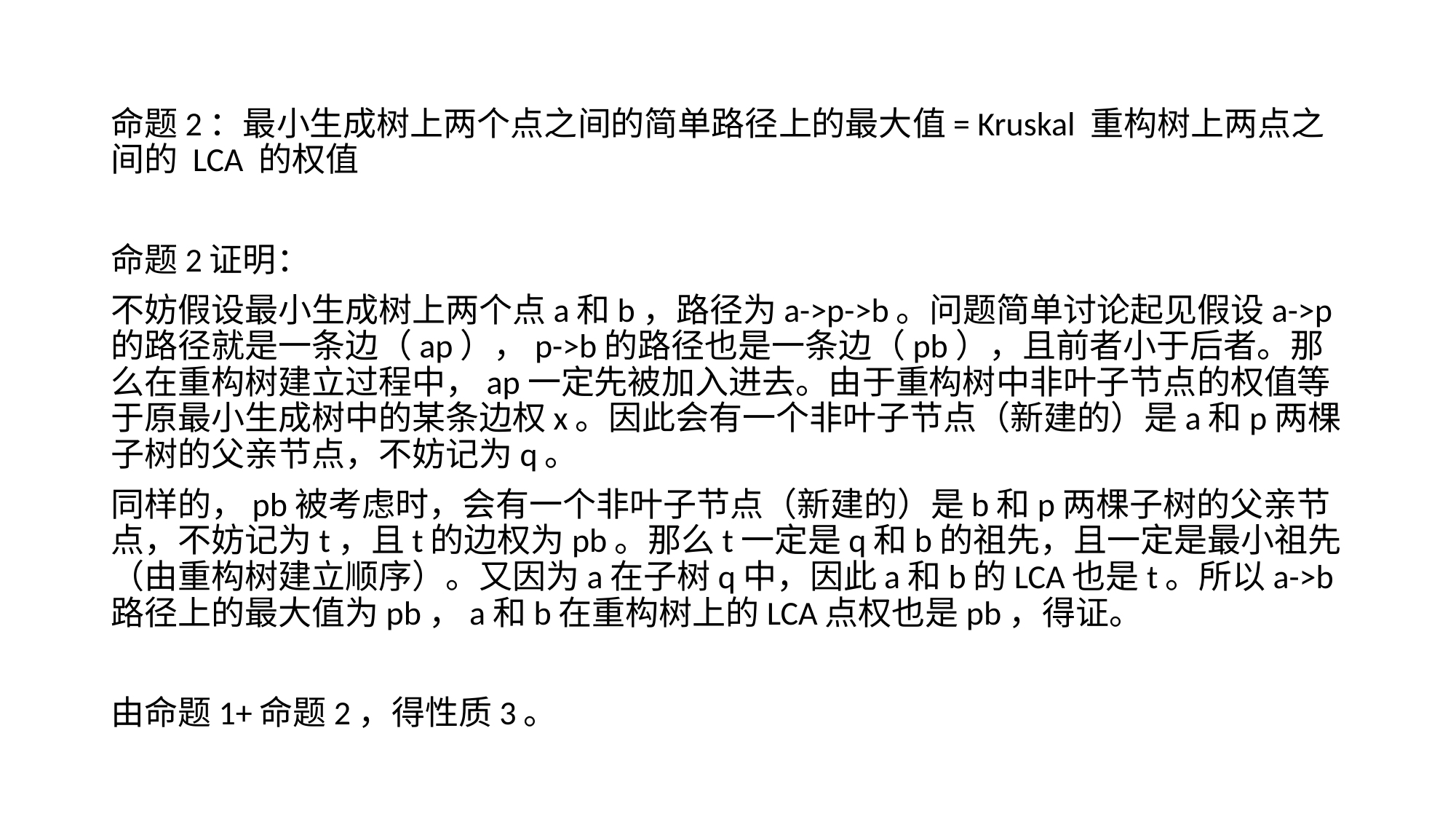

命题2：最小生成树上两个点之间的简单路径上的最大值= Kruskal 重构树上两点之间的 LCA 的权值

命题2证明：
不妨假设最小生成树上两个点a和b，路径为a->p->b。问题简单讨论起见假设a->p的路径就是一条边（ap），p->b的路径也是一条边（pb），且前者小于后者。那么在重构树建立过程中，ap一定先被加入进去。由于重构树中非叶子节点的权值等于原最小生成树中的某条边权x。因此会有一个非叶子节点（新建的）是a和p两棵子树的父亲节点，不妨记为q。
同样的，pb被考虑时，会有一个非叶子节点（新建的）是b和p两棵子树的父亲节点，不妨记为t，且t的边权为pb。那么t一定是q和b的祖先，且一定是最小祖先（由重构树建立顺序）。又因为a在子树q中，因此a和b的LCA也是t。所以a->b路径上的最大值为pb，a和b在重构树上的LCA点权也是pb，得证。

由命题1+命题2，得性质3。